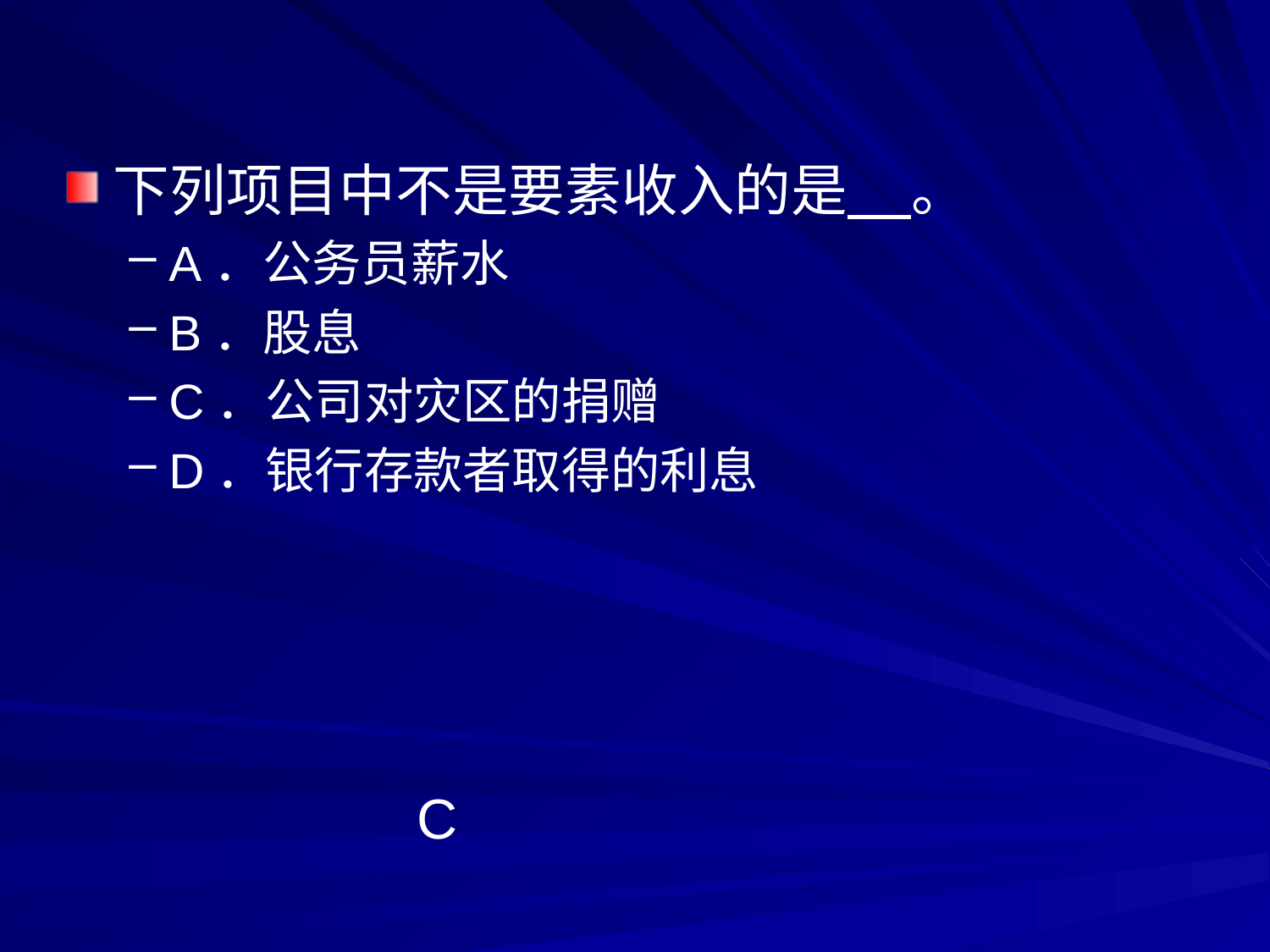

下列项目中不是要素收入的是     。
A．公务员薪水
B．股息
C．公司对灾区的捐赠
D．银行存款者取得的利息
C